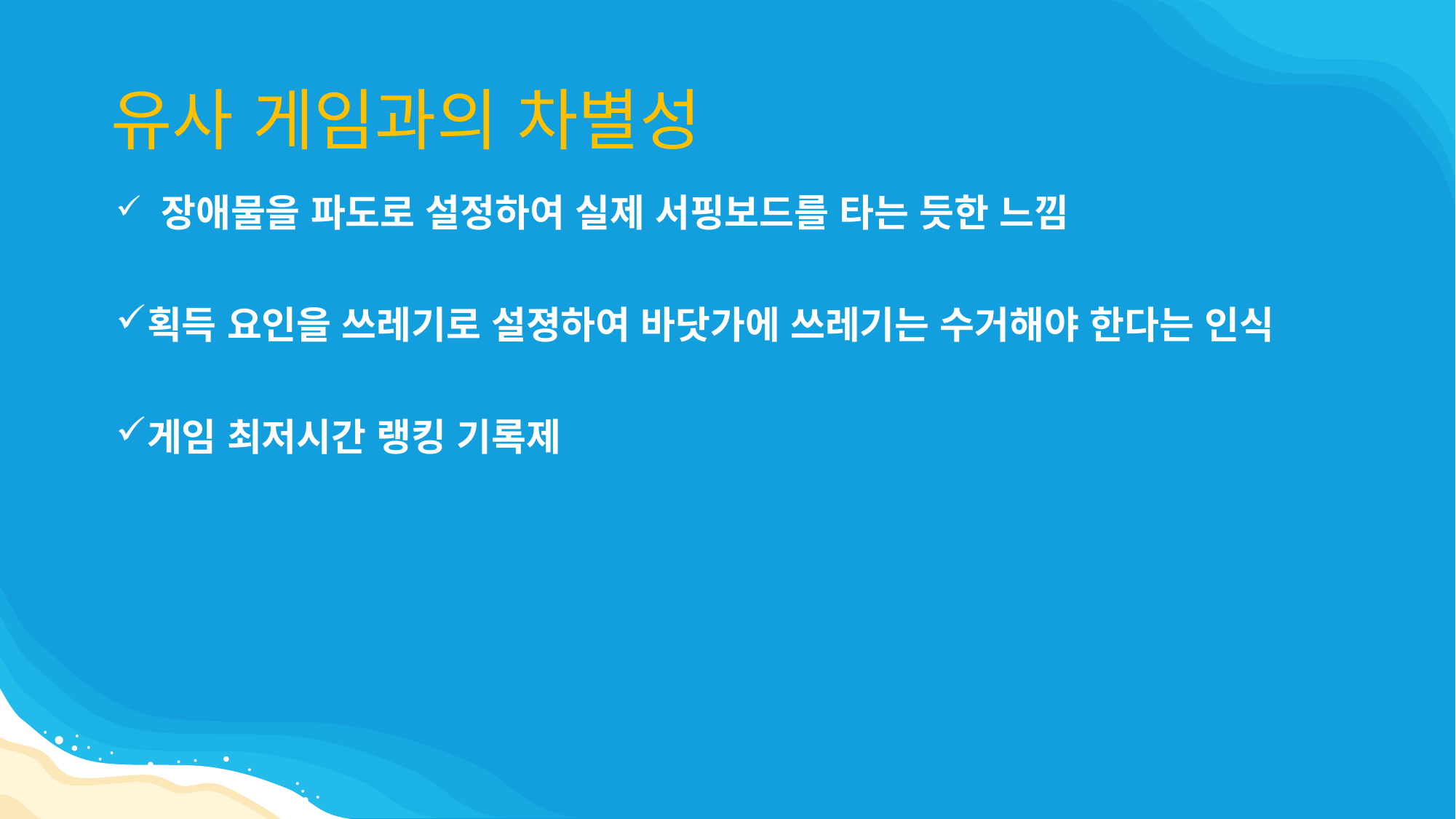

# 유사 게임과의 차별성
 장애물을 파도로 설정하여 실제 서핑보드를 타는 듯한 느낌

획득 요인을 쓰레기로 설졍하여 바닷가에 쓰레기는 수거해야 한다는 인식

게임 최저시간 랭킹 기록제